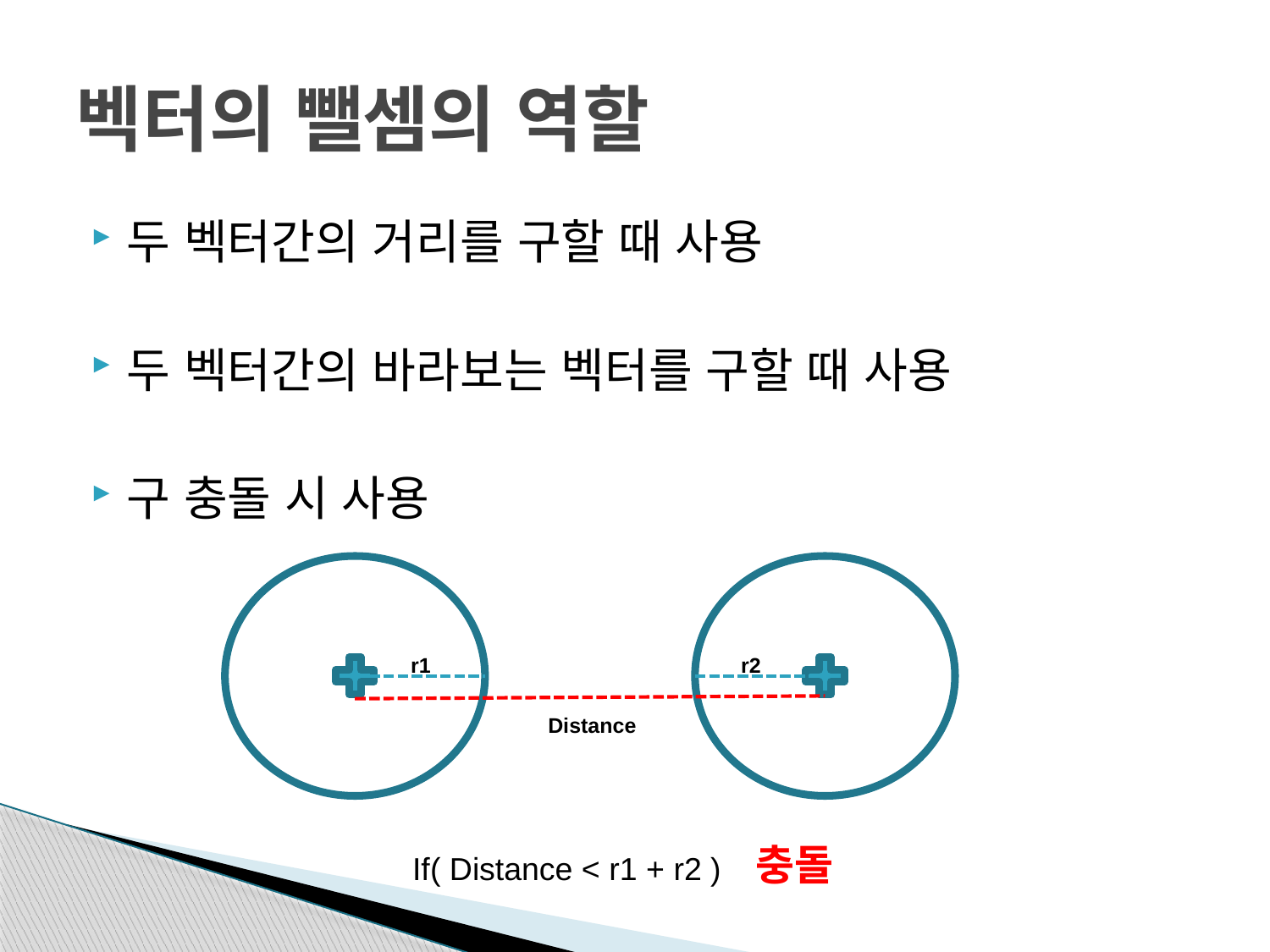

# 벡터의 뺄셈의 역할
두 벡터간의 거리를 구할 때 사용

두 벡터간의 바라보는 벡터를 구할 때 사용

구 충돌 시 사용

r1
r2

Distance
If( Distance < r1 + r2 )   충돌